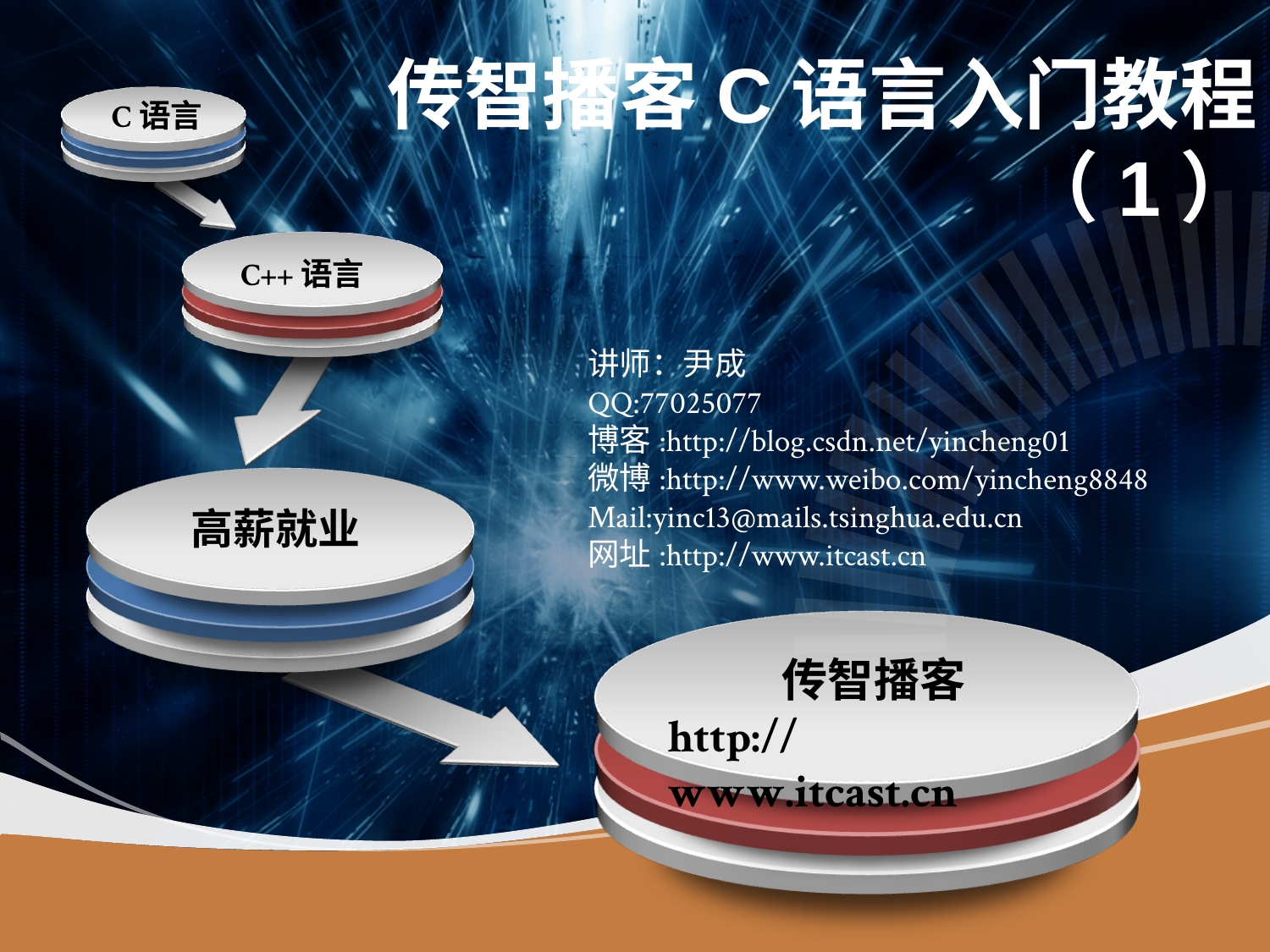

# 传智播客C语言入门教程（1）
C语言
C++语言
讲师：尹成
QQ:77025077
博客:http://blog.csdn.net/yincheng01
微博:http://www.weibo.com/yincheng8848
Mail:yinc13@mails.tsinghua.edu.cn
网址:http://www.itcast.cn

高薪就业
          传智播客
http://www.itcast.cn